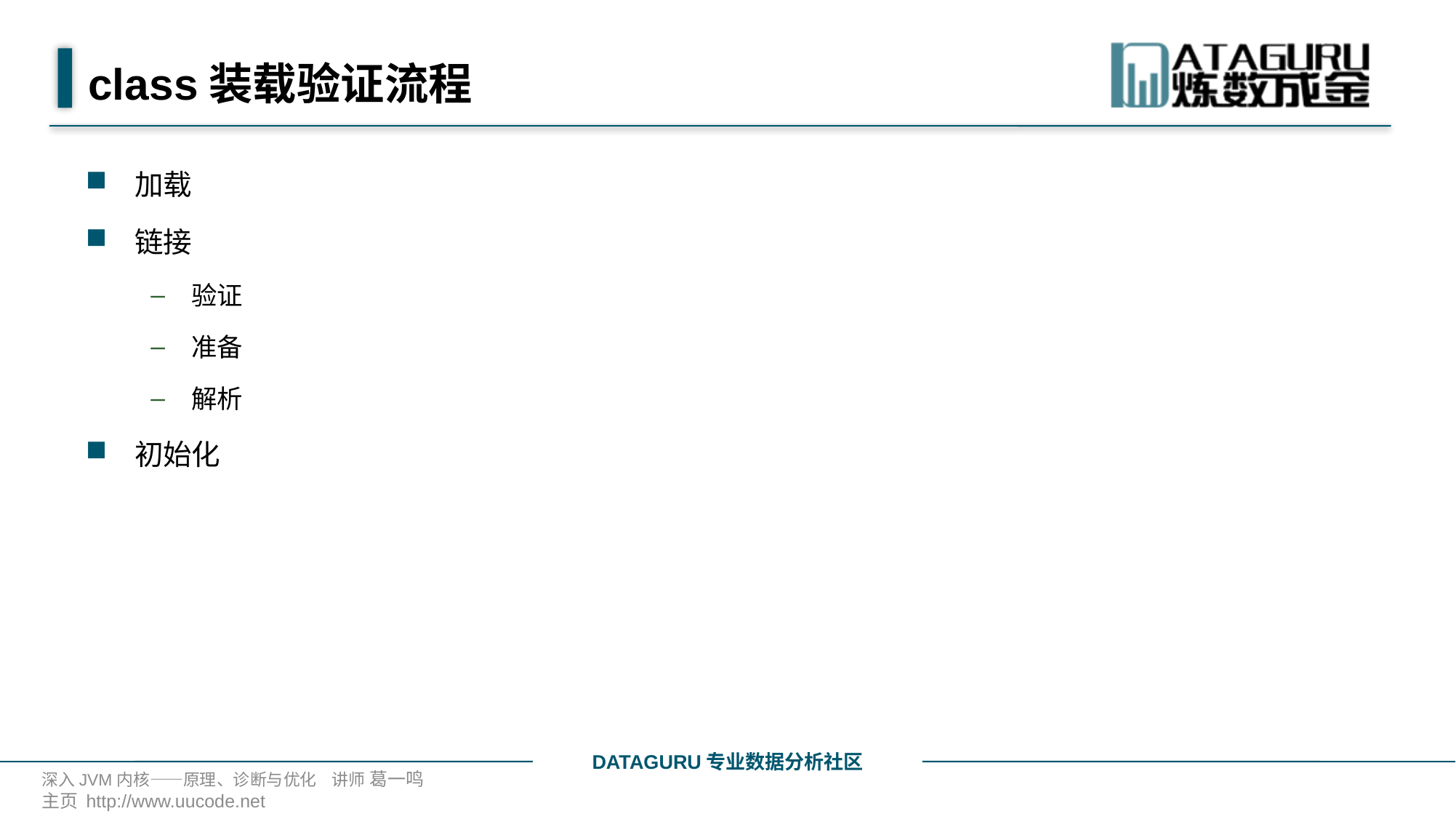

# class装载验证流程
加载
链接
验证
准备
解析
初始化